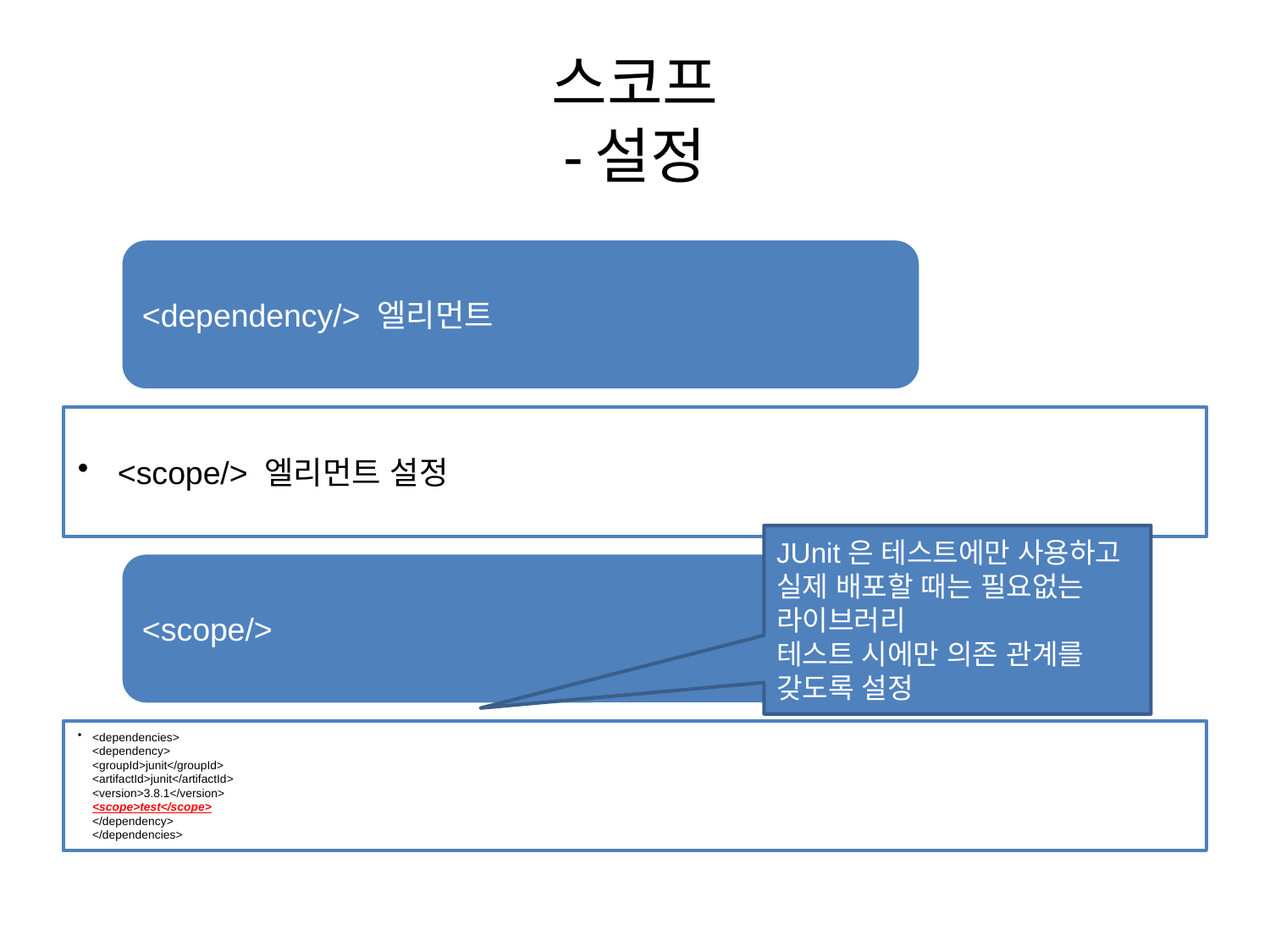

# 스코프 -설정
<dependency/> 엘리먼트
<scope/> 엘리먼트 설정
<dependencies>
<dependency>
<groupId>junit</groupId>
<artifactId>junit</artifactId>
<version>3.8.1</version>
<scope>test</scope>
</dependency>
</dependencies>
<scope/>
JUnit은 테스트에만 사용하고 실제 배포할 때는 필요없는 라이브러리
테스트 시에만 의존 관계를 갖도록 설정